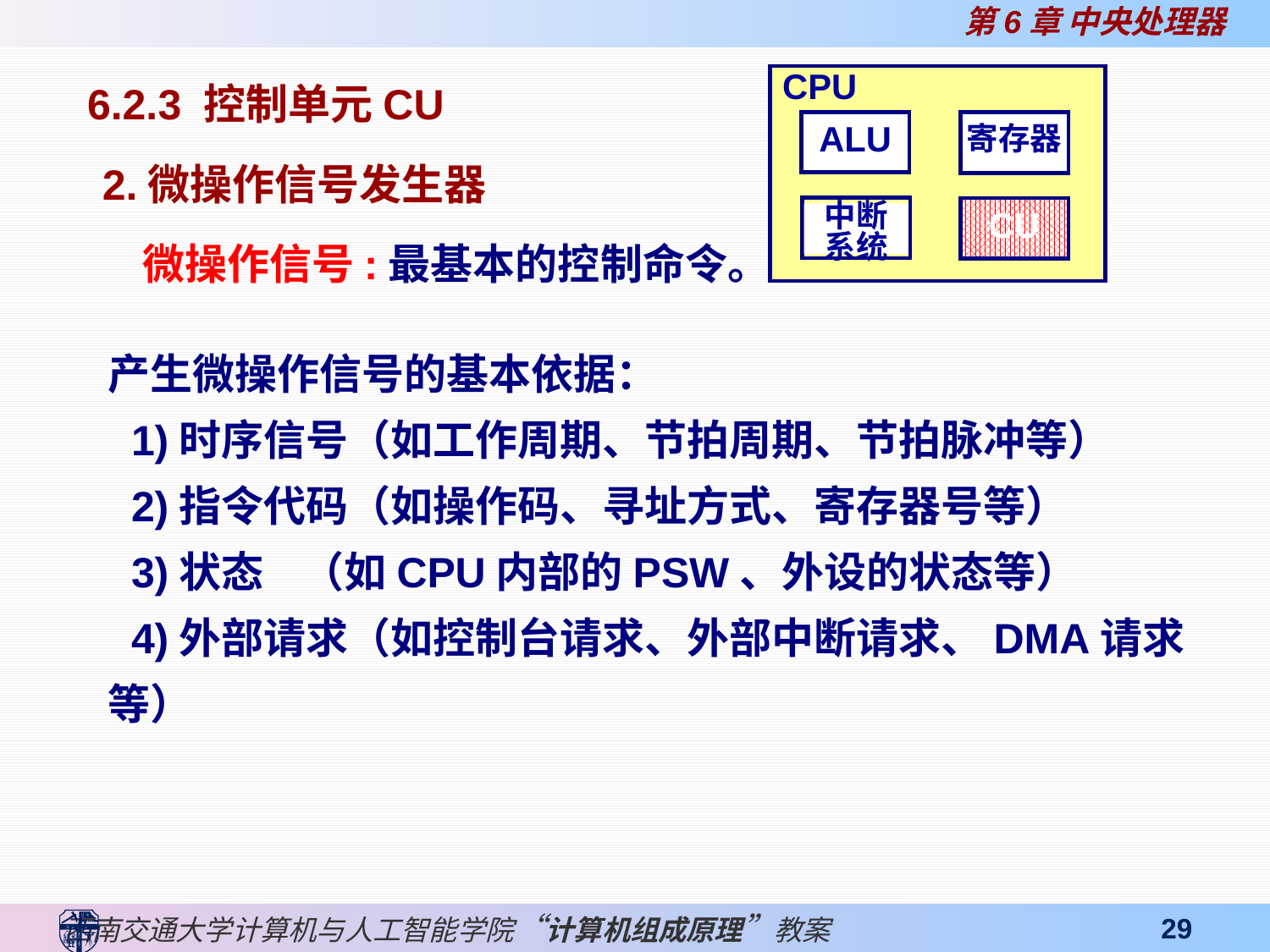

CPU

ALU
寄存器

中断
系统
CU
6.2.3 控制单元CU
2.微操作信号发生器
微操作信号:最基本的控制命令。
产生微操作信号的基本依据：
  1)时序信号（如工作周期、节拍周期、节拍脉冲等）
  2)指令代码（如操作码、寻址方式、寄存器号等）
  3)状态    （如CPU内部的PSW、外设的状态等）
  4)外部请求（如控制台请求、外部中断请求、DMA请求等）